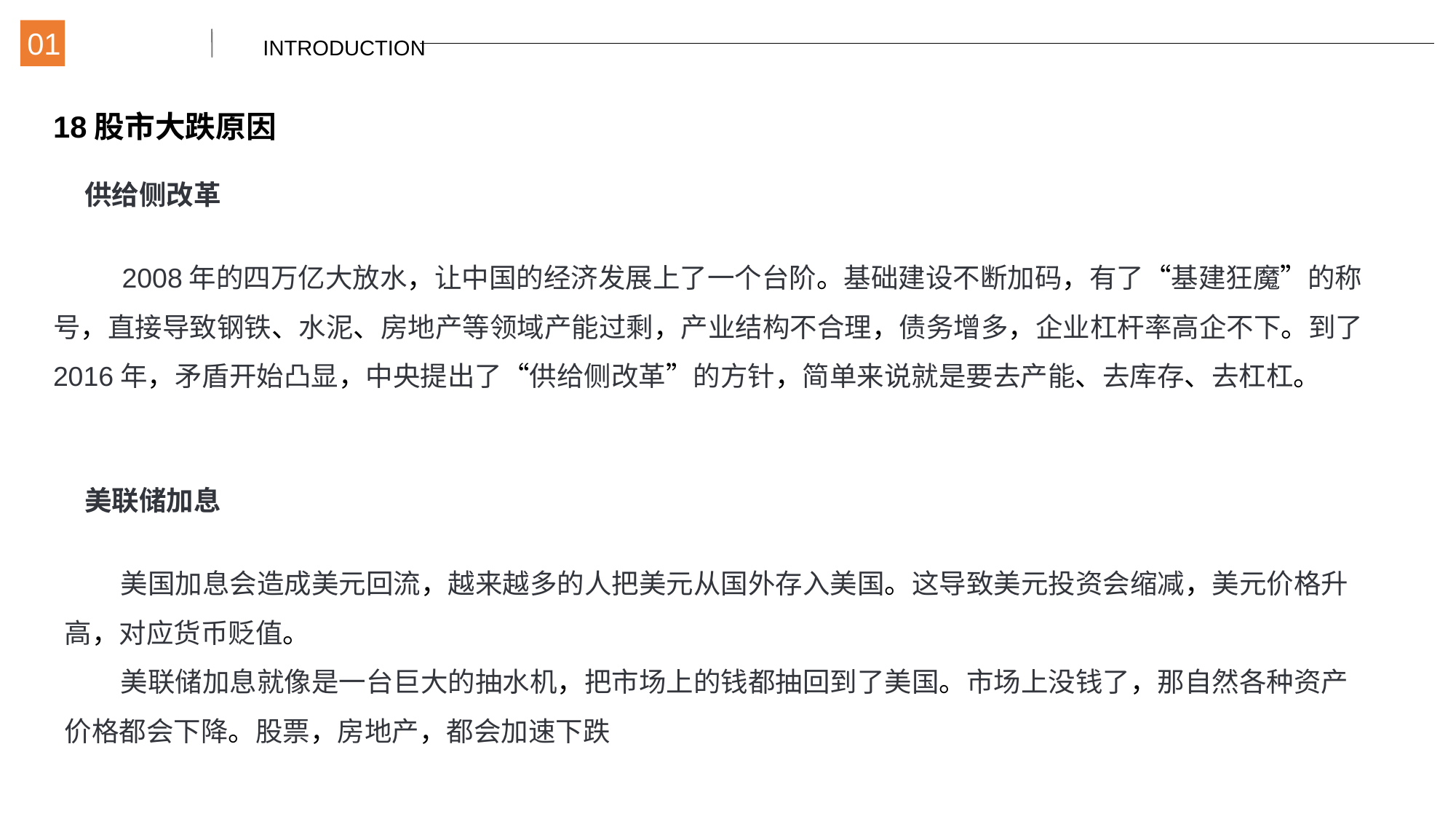

01

 INTRODUCTION
18股市大跌原因
供给侧改革
         2008年的四万亿大放水，让中国的经济发展上了一个台阶。基础建设不断加码，有了“基建狂魔”的称号，直接导致钢铁、水泥、房地产等领域产能过剩，产业结构不合理，债务增多，企业杠杆率高企不下。到了2016年，矛盾开始凸显，中央提出了“供给侧改革”的方针，简单来说就是要去产能、去库存、去杠杠。
美联储加息
        美国加息会造成美元回流，越来越多的人把美元从国外存入美国。这导致美元投资会缩减，美元价格升高，对应货币贬值。
        美联储加息就像是一台巨大的抽水机，把市场上的钱都抽回到了美国。市场上没钱了，那自然各种资产价格都会下降。股票，房地产，都会加速下跌